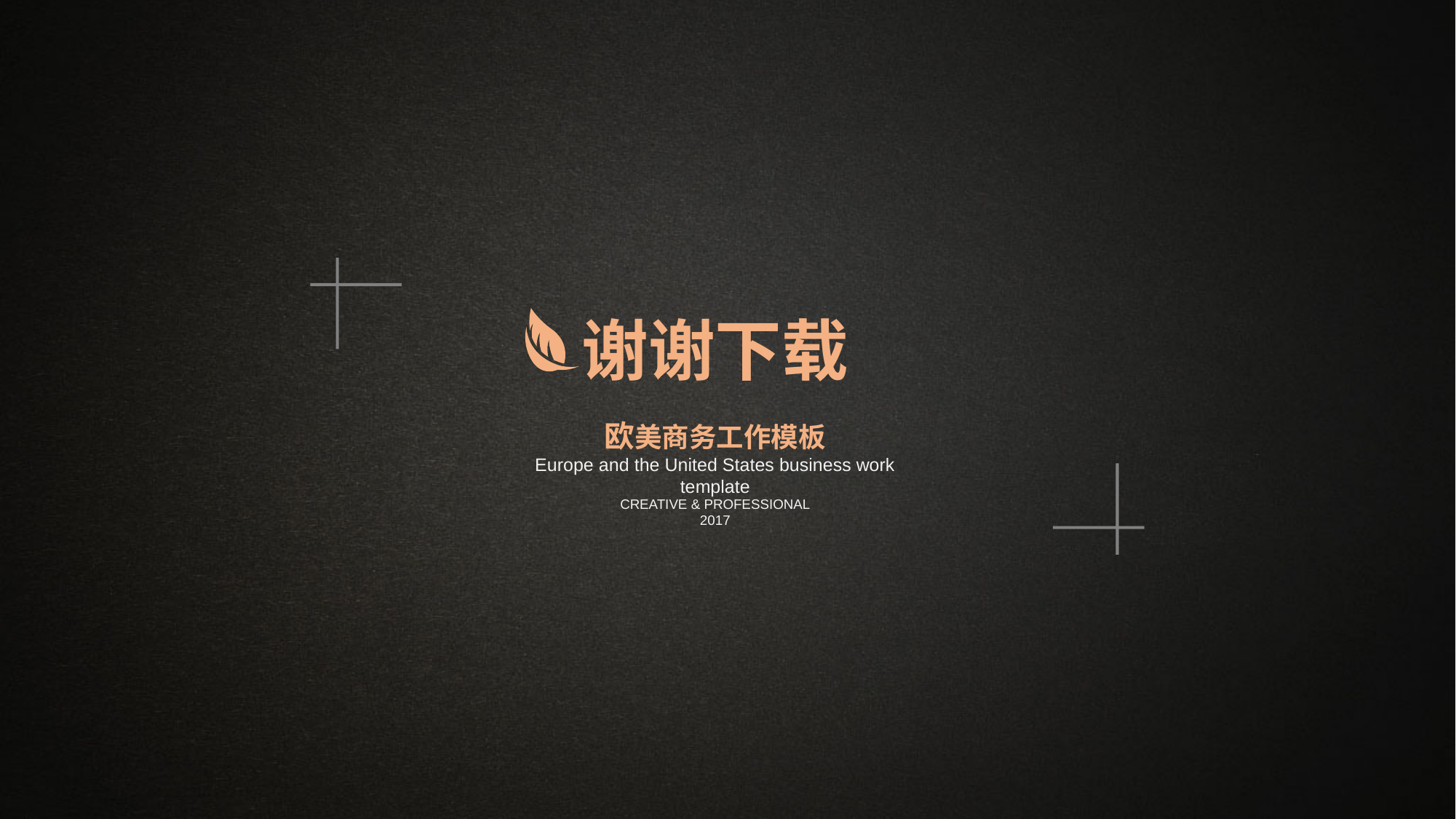

谢谢下载

欧美商务工作模板
Europe and the United States business work template

CREATIVE & PROFESSIONAL
2017